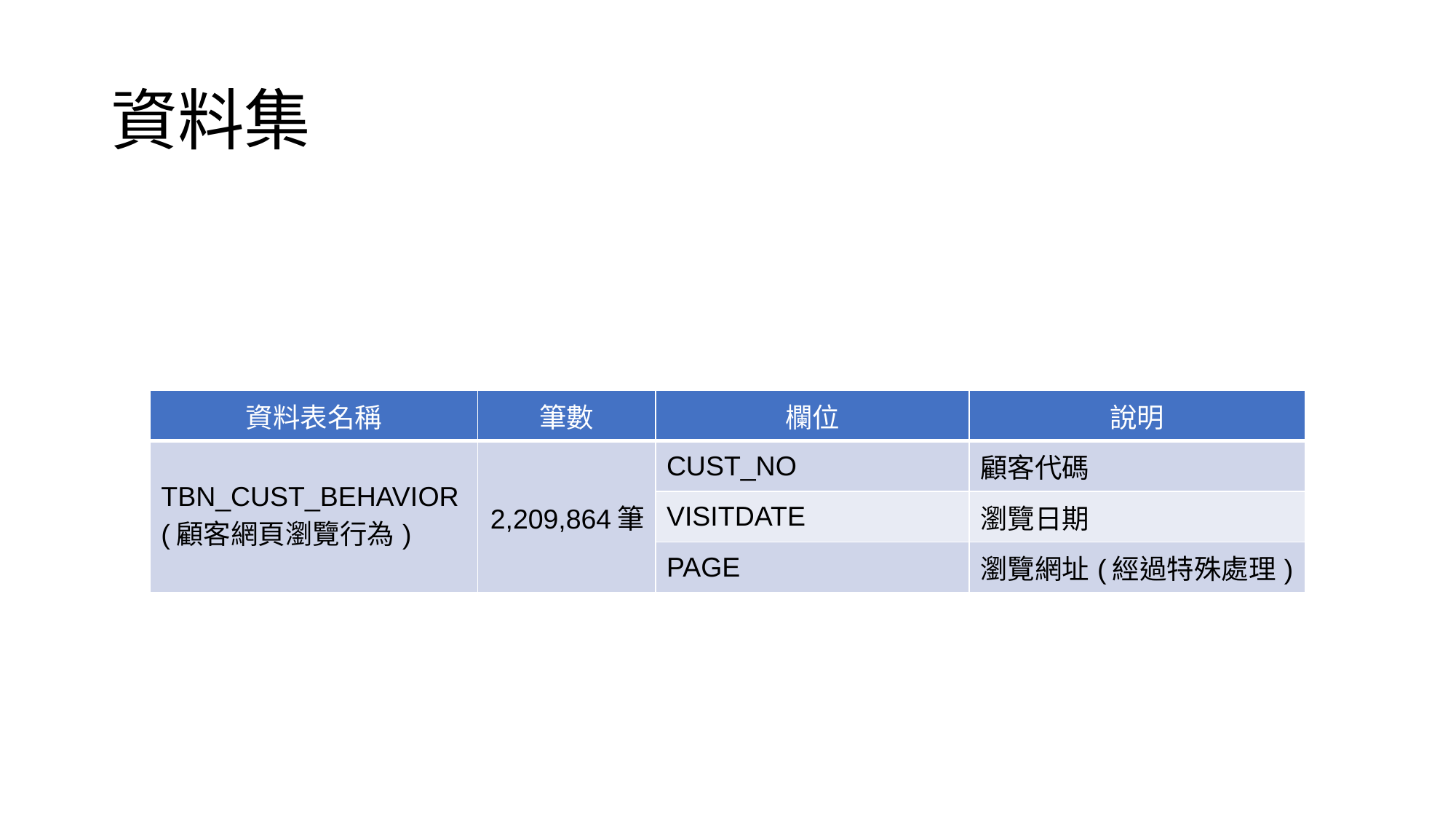

# 資料集

| 資料表名稱 | 筆數 | 欄位 | 說明 |
| --- | --- | --- | --- |
| TBN\_CUST\_BEHAVIOR (顧客網頁瀏覽行為) | 2,209,864筆 | CUST\_NO | 顧客代碼 |
|  |  | VISITDATE | 瀏覽日期 |
|  |  | PAGE | 瀏覽網址(經過特殊處理) |